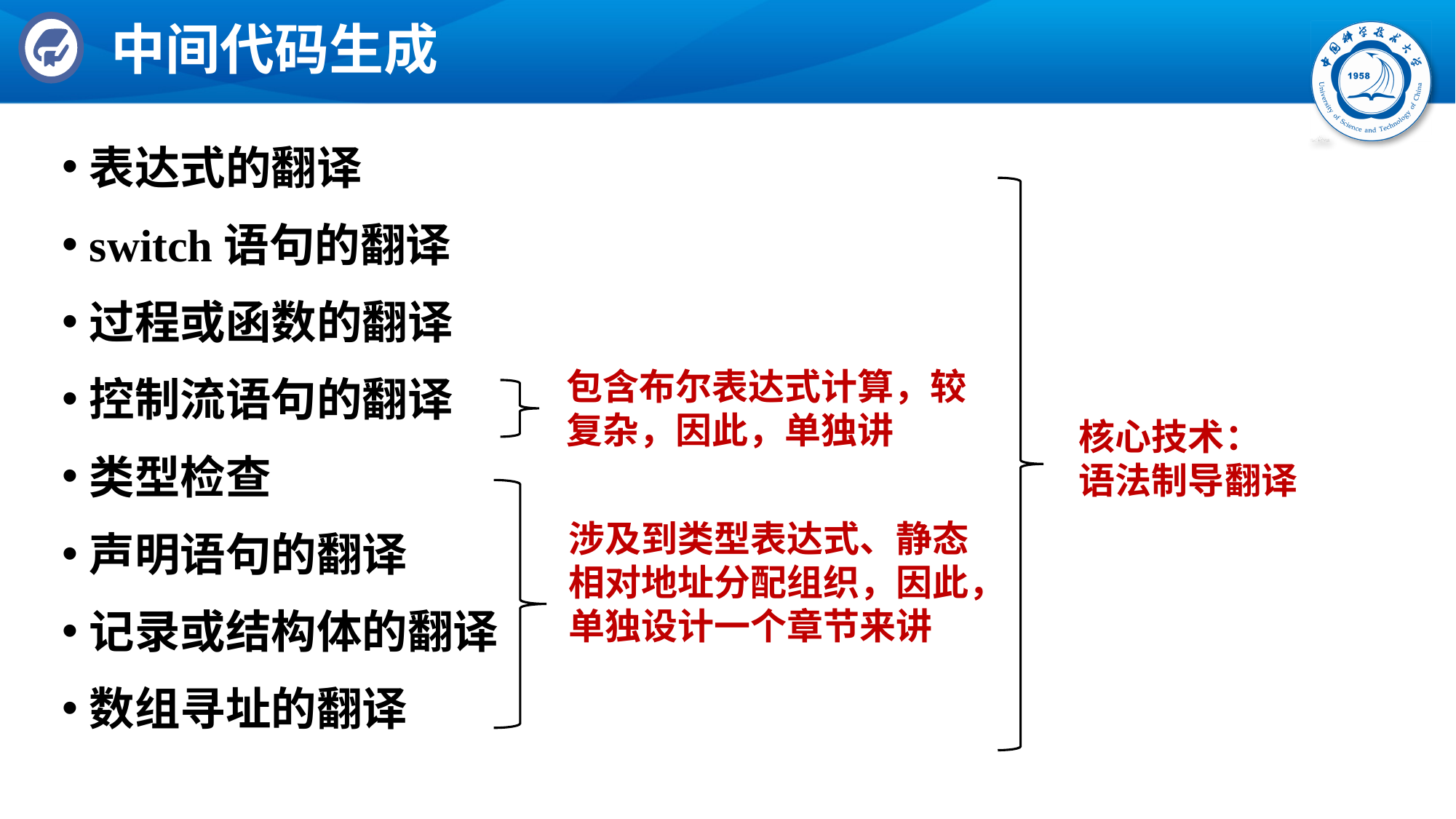

# 中间代码生成
表达式的翻译
switch语句的翻译
过程或函数的翻译
控制流语句的翻译
类型检查
声明语句的翻译
记录或结构体的翻译
数组寻址的翻译

包含布尔表达式计算，较复杂，因此，单独讲

核心技术：
语法制导翻译

涉及到类型表达式、静态
相对地址分配组织，因此，
单独设计一个章节来讲